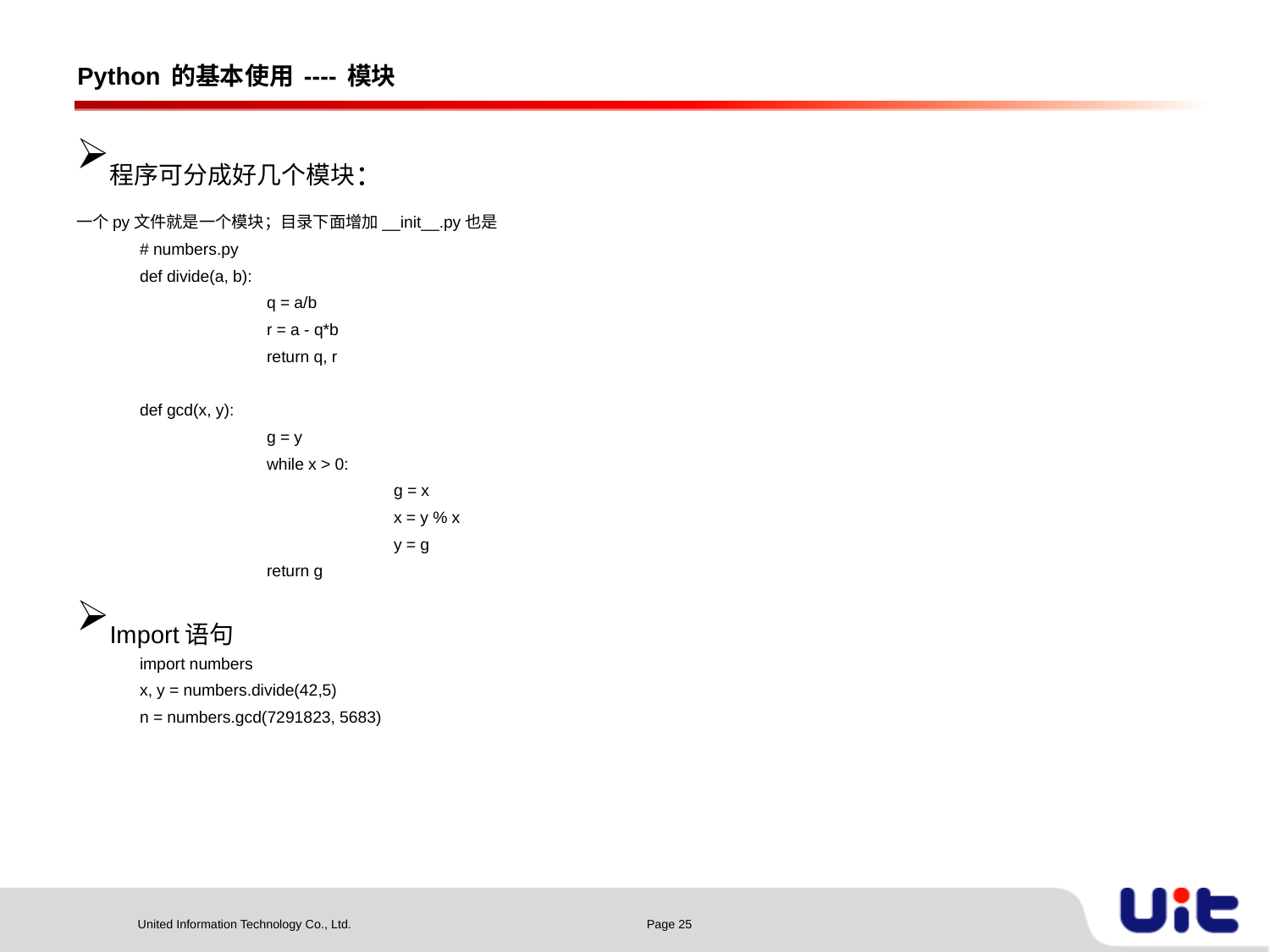

Python的基本使用----模块
程序可分成好几个模块：
一个py文件就是一个模块；目录下面增加__init__.py也是
# numbers.py
def divide(a, b):
	q = a/b
	r = a - q*b
	return q, r

def gcd(x, y):
	g = y
	while x > 0:
		g = x
		x = y % x
		y = g
	return g

Import语句
import numbers
x, y = numbers.divide(42,5)
n = numbers.gcd(7291823, 5683)

Page 25